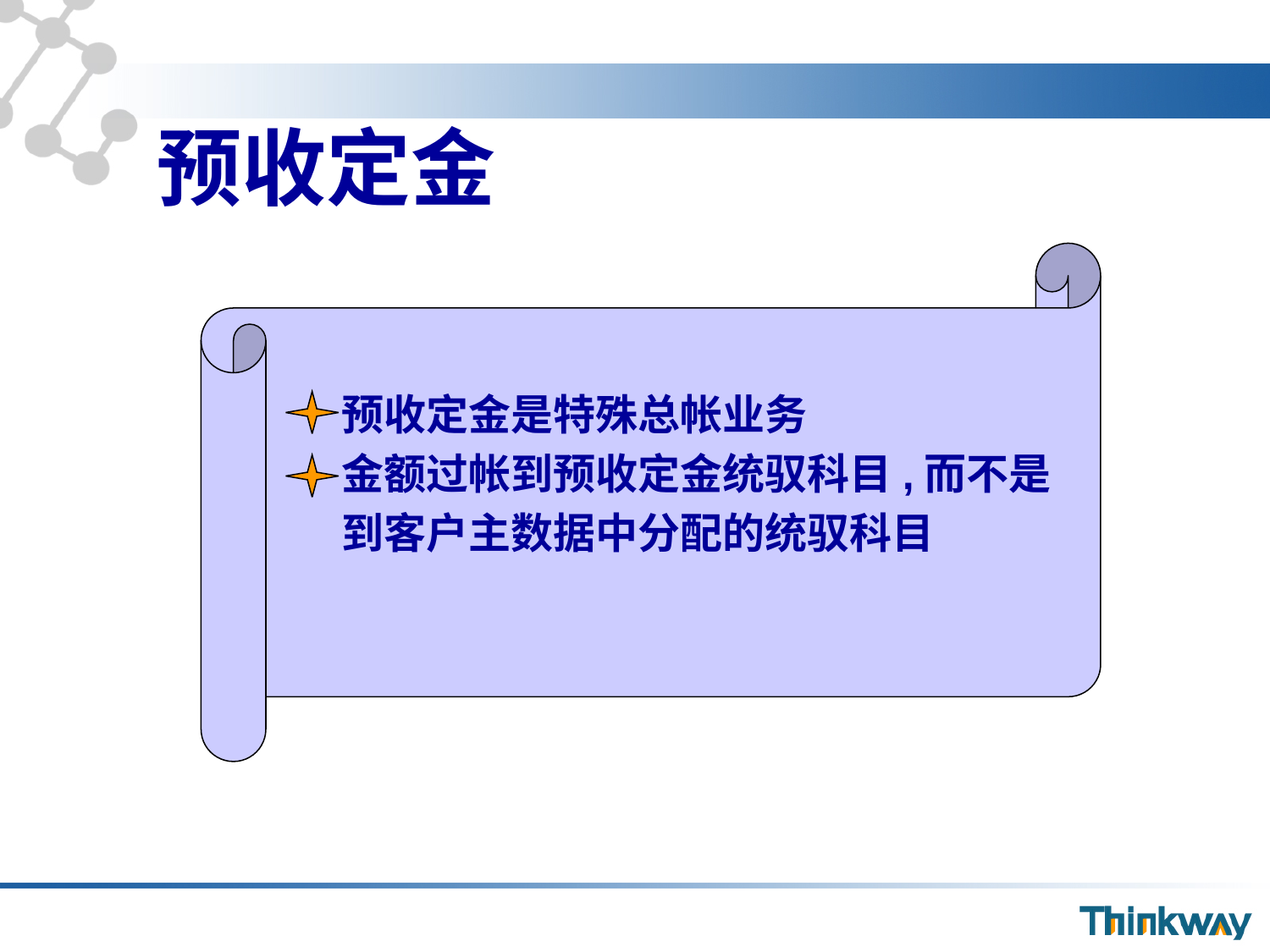

预收定金
预收定金是特殊总帐业务
金额过帐到预收定金统驭科目,而不是
到客户主数据中分配的统驭科目